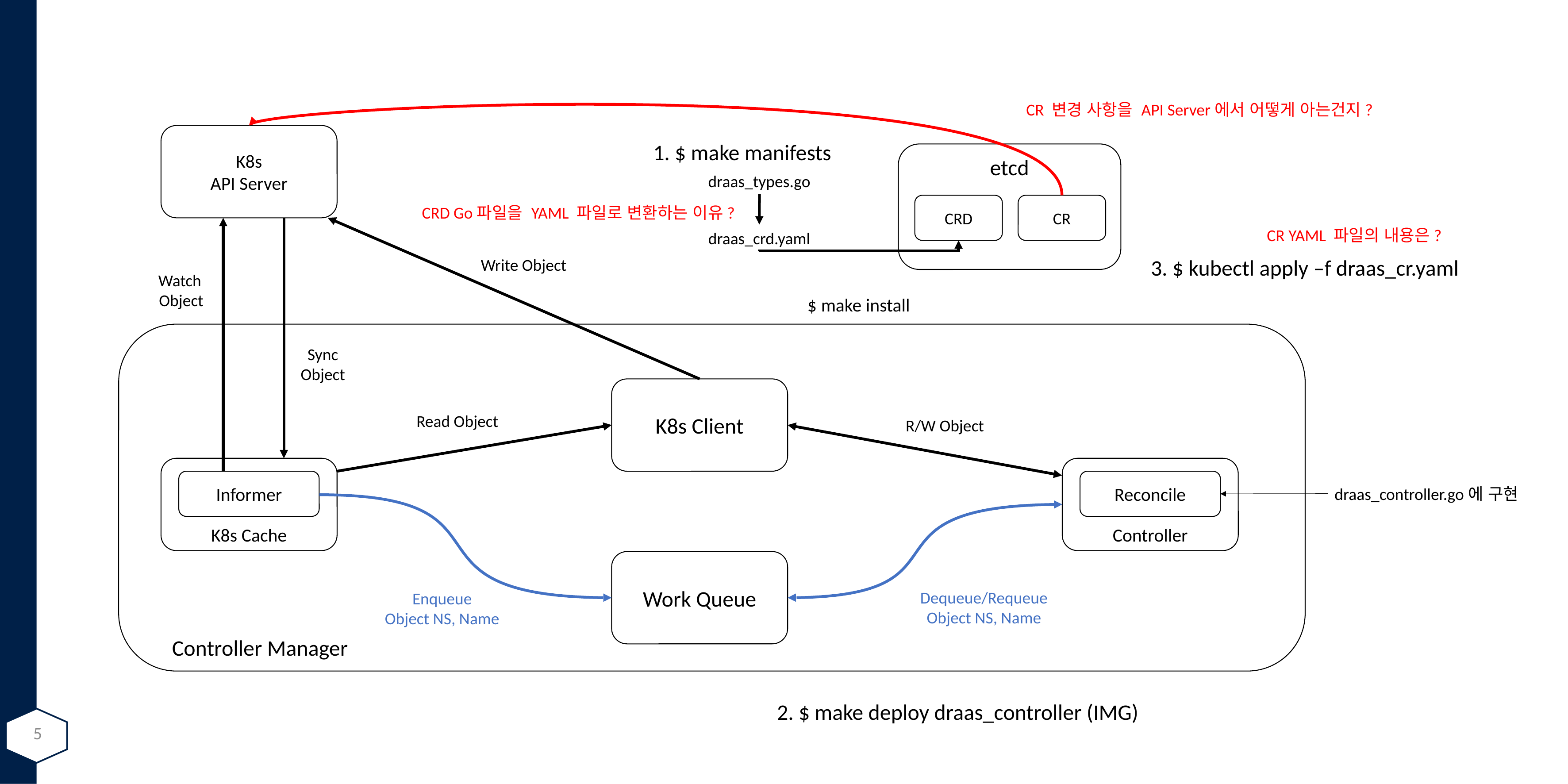

CR 변경 사항을 API Server에서 어떻게 아는건지?
K8s
API Server
1. $ make manifests
etcd
draas_types.go
CRD
CR
CRD Go파일을 YAML 파일로 변환하는 이유?
CR YAML 파일의 내용은?
draas_crd.yaml
3. $ kubectl apply –f draas_cr.yaml
Write Object
Watch
Object
 $ make install

      Controller Manager
Sync
Object
K8s Client
Read Object
R/W Object

K8s Cache

Controller
Informer
Reconcile
draas_controller.go에 구현
Work Queue
Dequeue/Requeue
Object NS, Name
Enqueue
Object NS, Name
2. $ make deploy draas_controller (IMG)
5